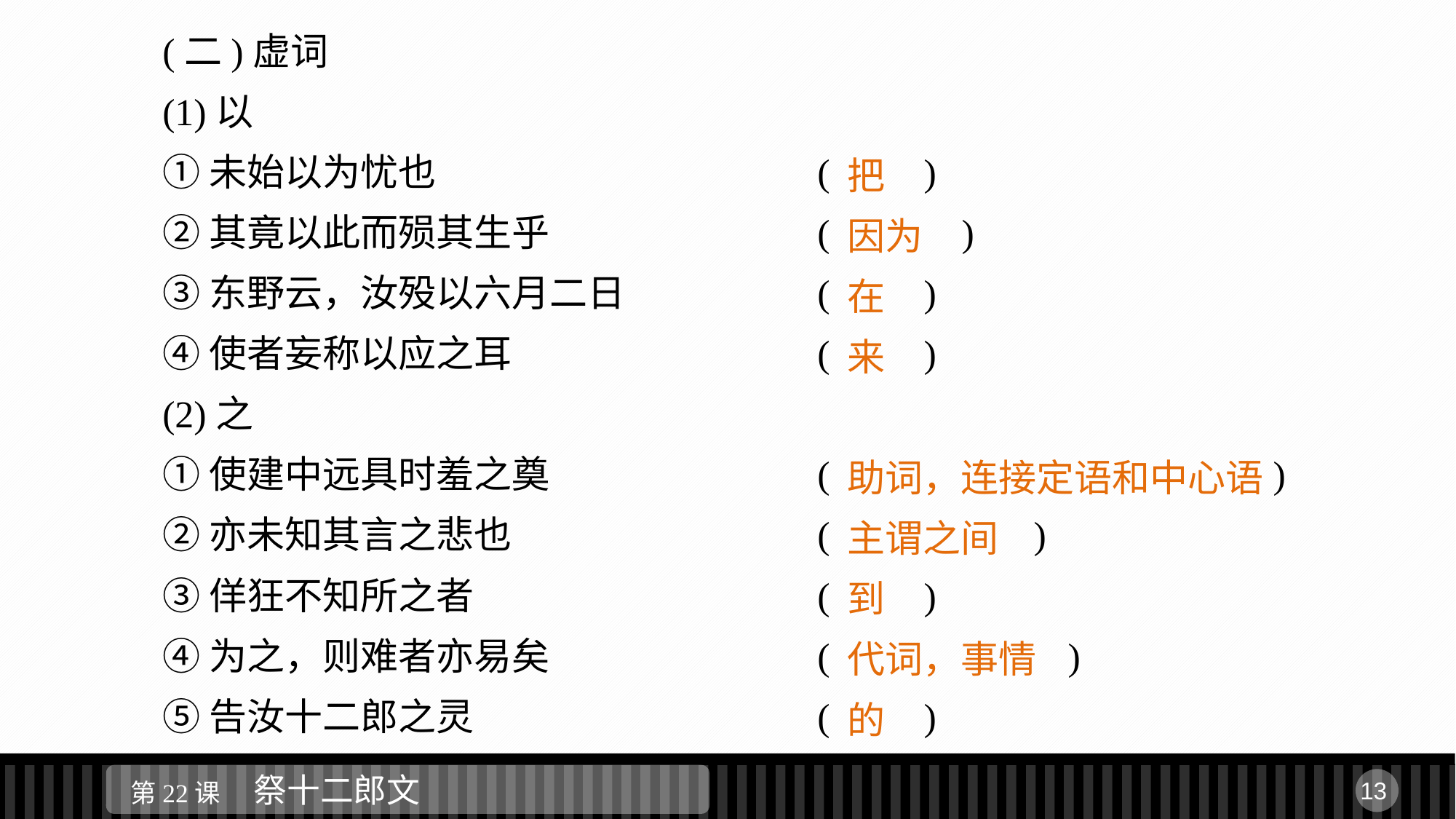

(二)虚词
(1)以
①未始以为忧也					(　　)
②其竟以此而殒其生乎			(　　　)
③东野云，汝殁以六月二日		(　　)
④使者妄称以应之耳			(　　)
(2)之
①使建中远具时羞之奠			(　                                　　　)
②亦未知其言之悲也			(　　　    　)
③佯狂不知所之者				(　　)
④为之，则难者亦易矣			(　　        　　)
⑤告汝十二郎之灵				(　　)
把
因为
在
来

助词，连接定语和中心语
主谓之间
到
代词，事情
的